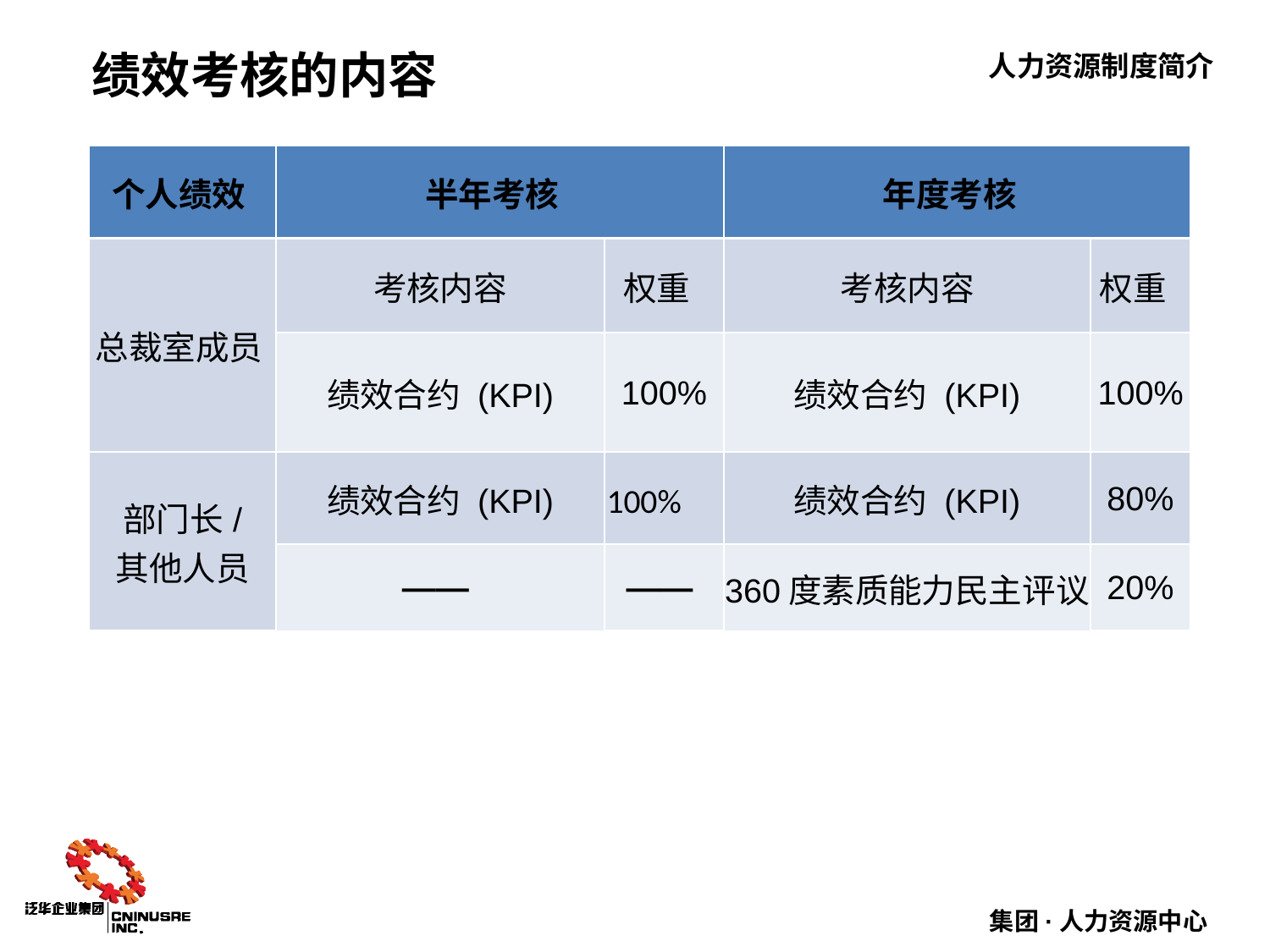

# 绩效考核的内容
| 个人绩效 | 半年考核 |  | 年度考核 |  |
| --- | --- | --- | --- | --- |
| 总裁室成员 | 考核内容 | 权重 | 考核内容 | 权重 |
|  | 绩效合约 (KPI) | 100% | 绩效合约 (KPI) | 100% |
| 部门长/ 其他人员 | 绩效合约 (KPI) | 100% | 绩效合约 (KPI) | 80% |
|  | —— | —— | 360度素质能力民主评议 | 20% |